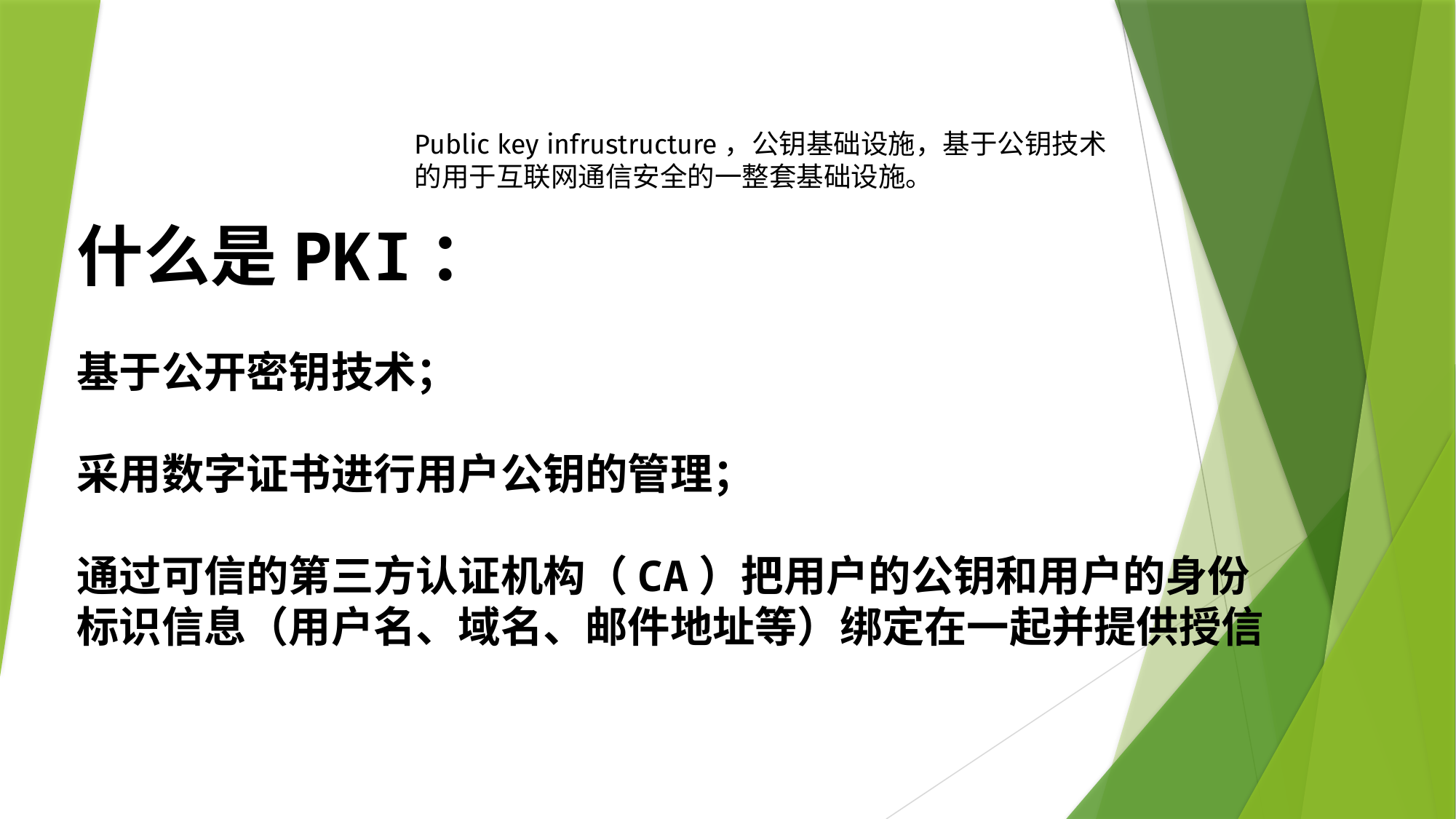

# 什么是PKI： 基于公开密钥技术； 采用数字证书进行用户公钥的管理； 通过可信的第三方认证机构（CA）把用户的公钥和用户的身份标识信息（用户名、域名、邮件地址等）绑定在一起并提供授信
Public key infrustructure，公钥基础设施，基于公钥技术的用于互联网通信安全的一整套基础设施。